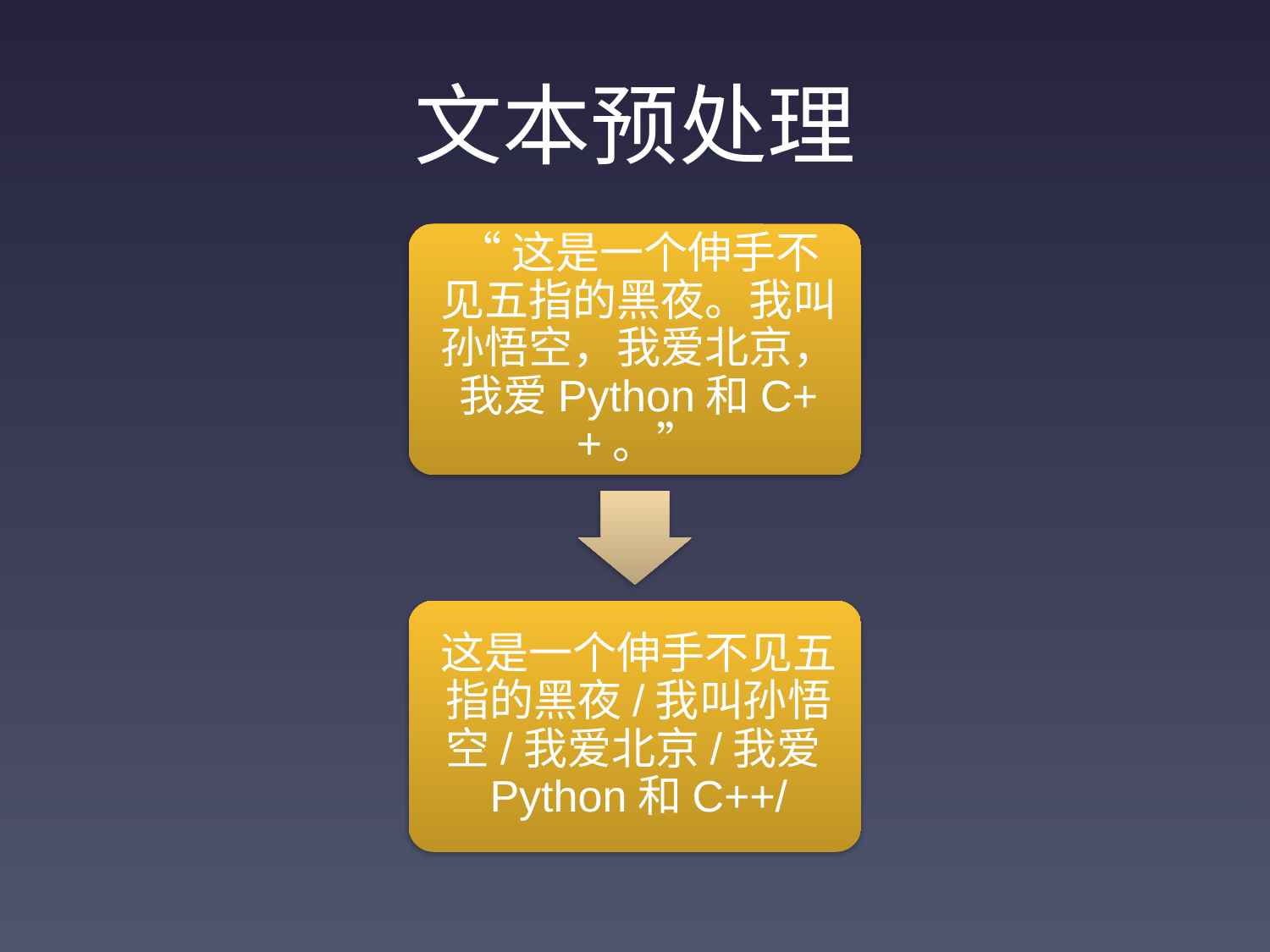

# 文本预处理
“这是一个伸手不见五指的黑夜。我叫孙悟空，我爱北京，我爱Python和C++。”

这是一个伸手不见五指的黑夜/我叫孙悟空/我爱北京/我爱Python和C++/